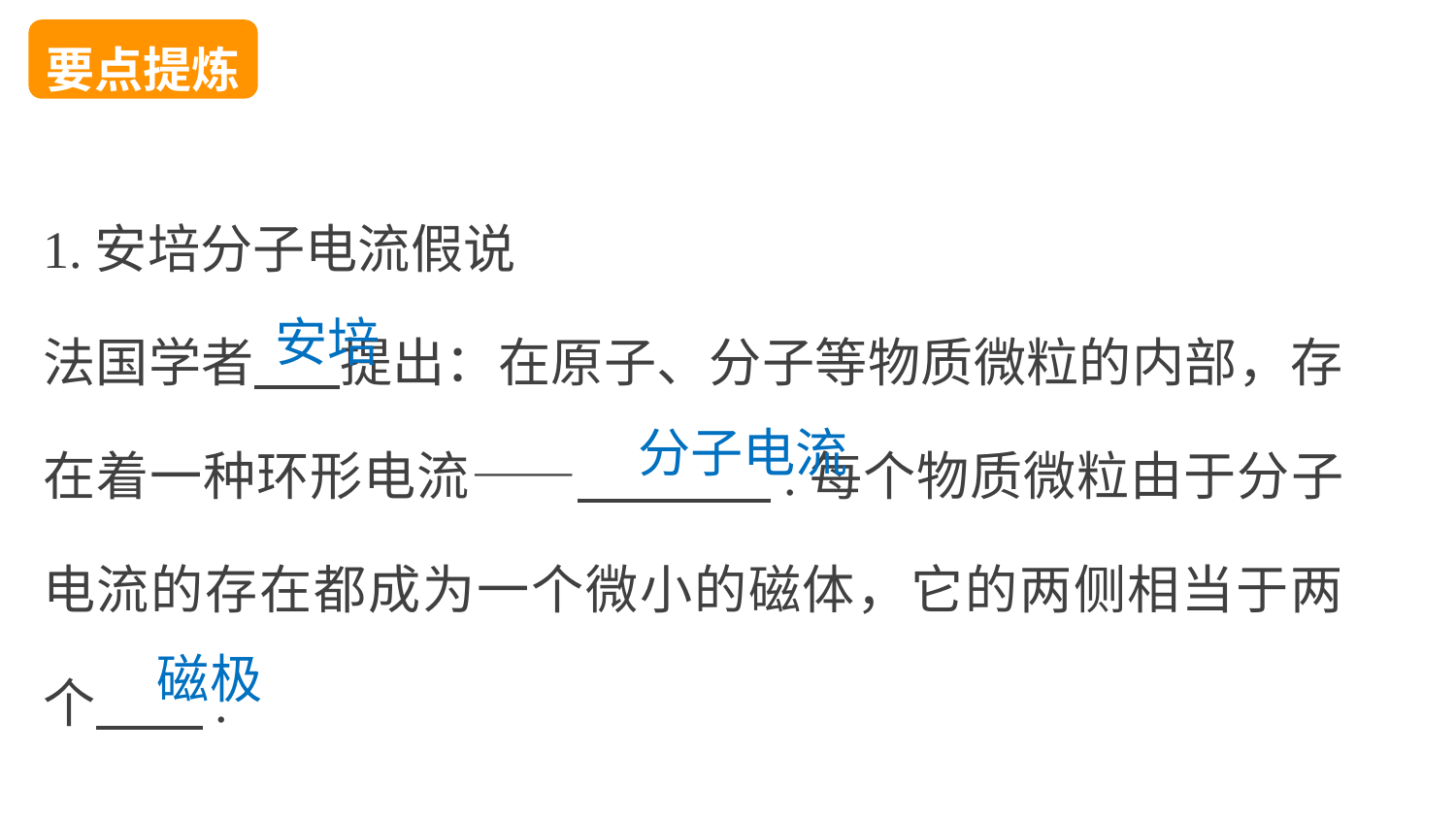

要点提炼
1.安培分子电流假说
法国学者       提出：在原子、分子等物质微粒的内部，存在着一种环形电流——               .每个物质微粒由于分子电流的存在都成为一个微小的磁体，它的两侧相当于两个         .
安培
分子电流
磁极